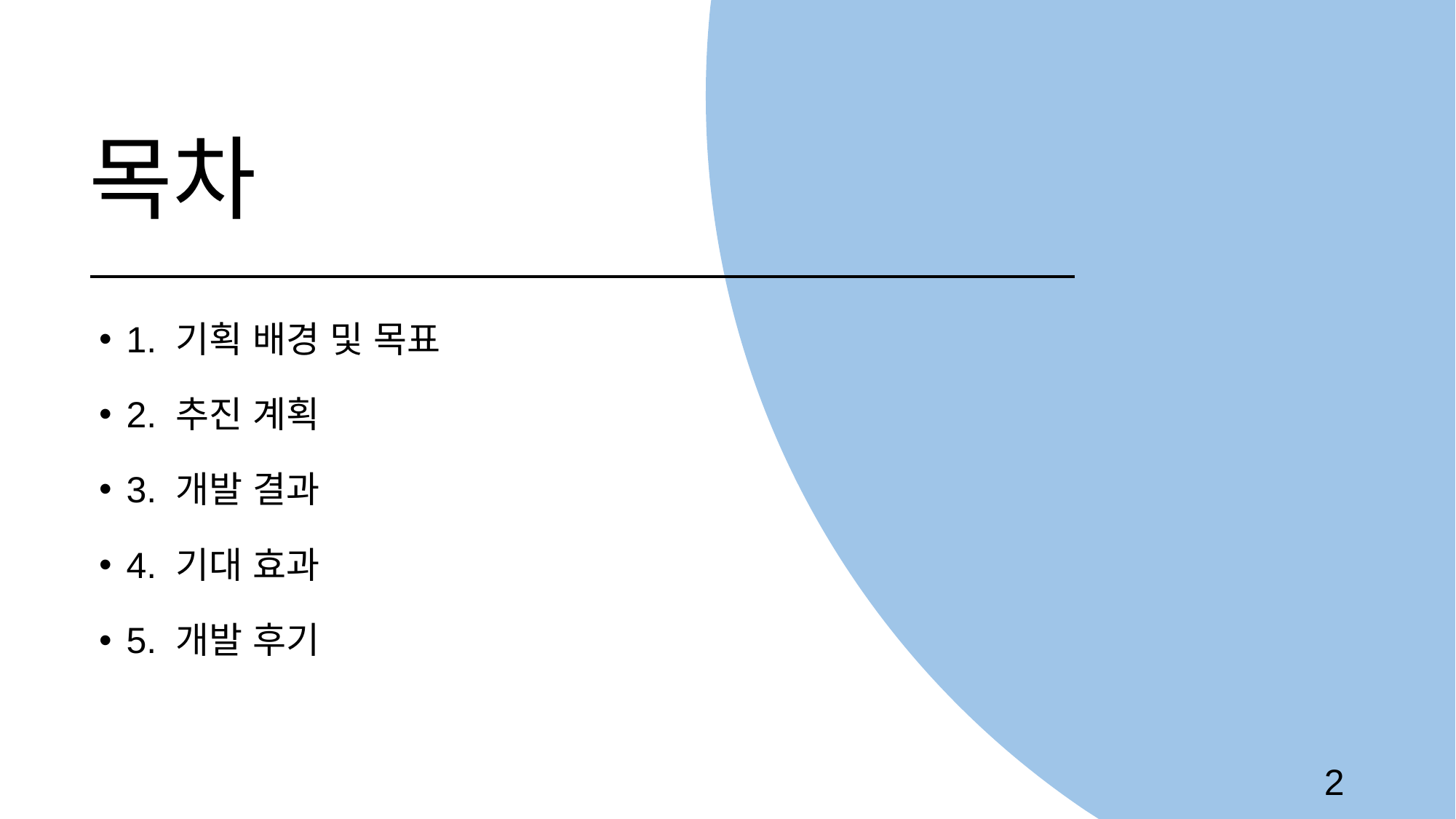

# 목차
1. 기획 배경 및 목표

2. 추진 계획
3. 개발 결과

4. 기대 효과

5. 개발 후기
2